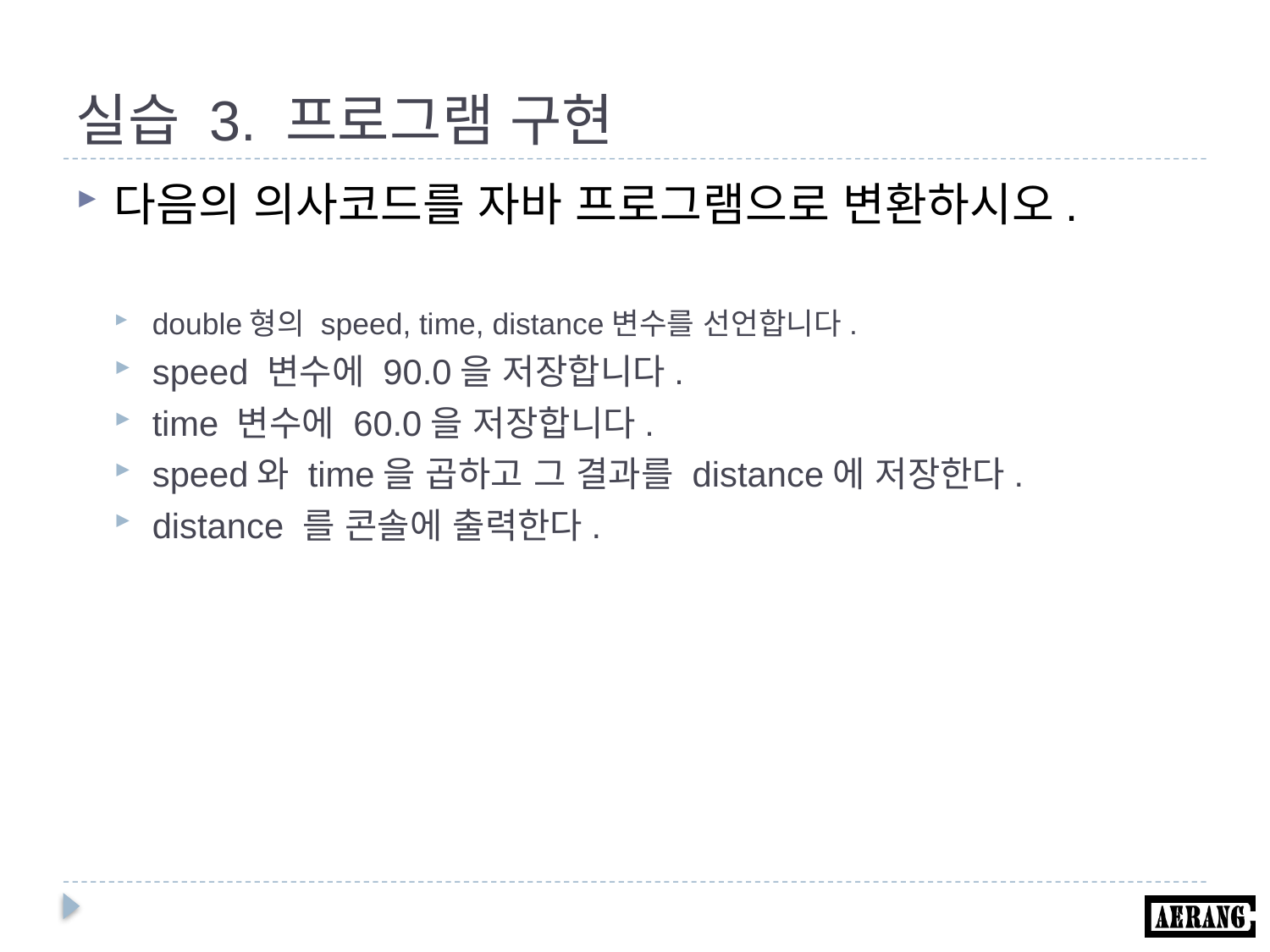

# 실습 3. 프로그램 구현
다음의 의사코드를 자바 프로그램으로 변환하시오.

double형의 speed, time, distance변수를 선언합니다.
speed 변수에 90.0을 저장합니다.
time 변수에 60.0을 저장합니다.
speed와 time을 곱하고 그 결과를 distance에 저장한다.
distance 를 콘솔에 출력한다.